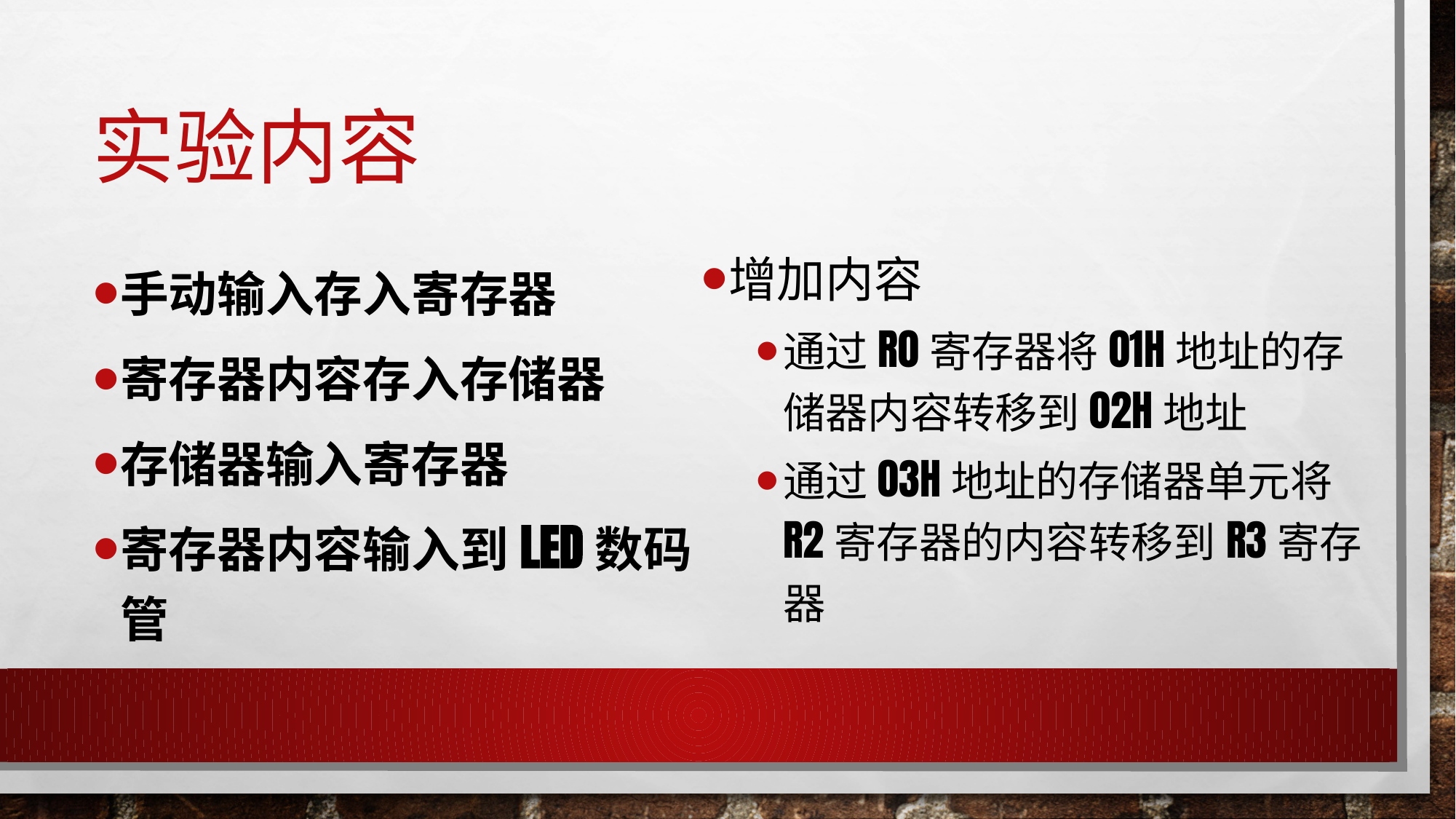

# 实验内容
增加内容
通过R0寄存器将01H地址的存储器内容转移到02H地址
通过03H地址的存储器单元将R2寄存器的内容转移到R3寄存器
手动输入存入寄存器
寄存器内容存入存储器
存储器输入寄存器
寄存器内容输入到LED数码管